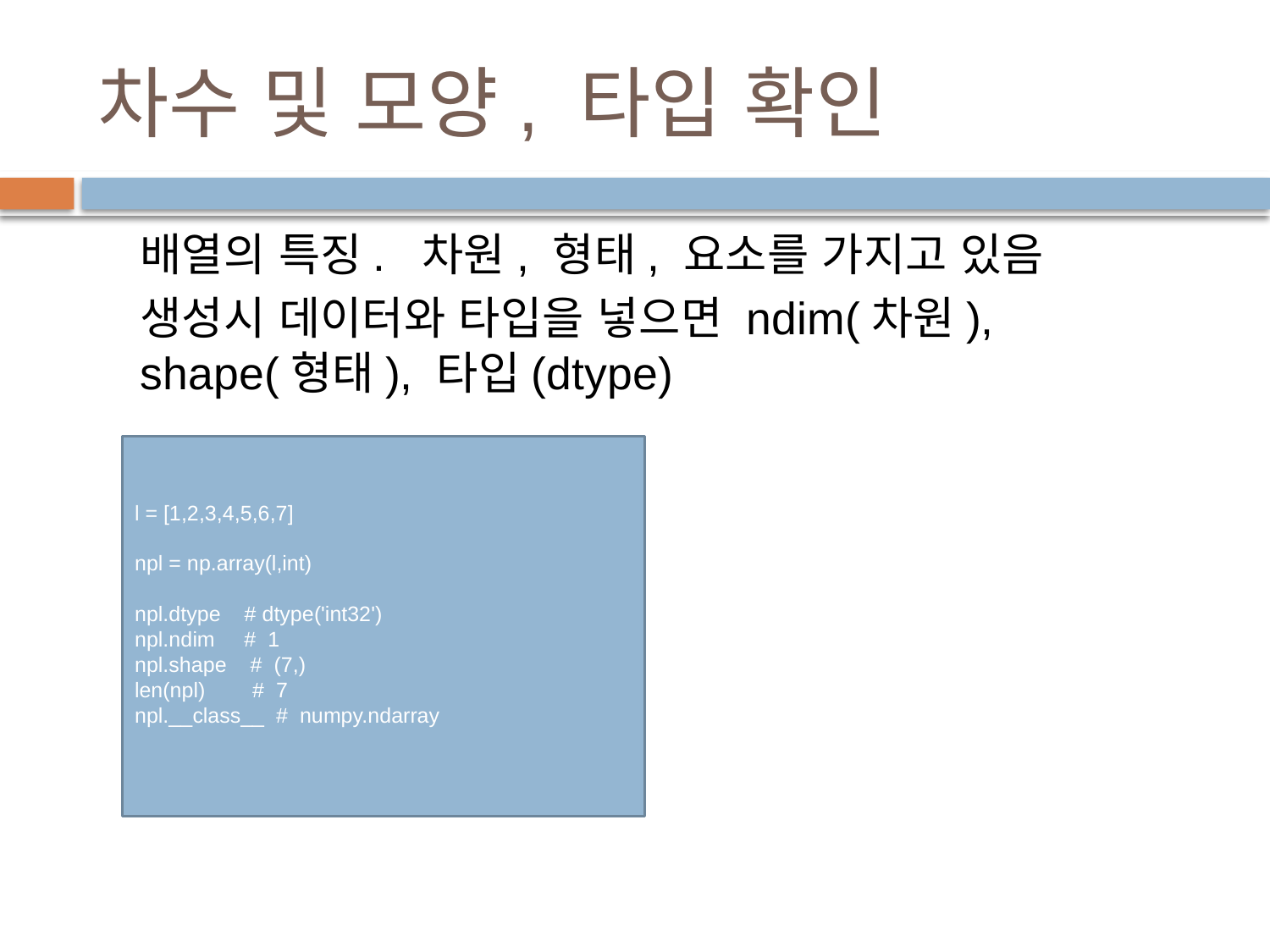

# 차수 및 모양, 타입 확인
배열의 특징.  차원, 형태, 요소를 가지고 있음
생성시 데이터와 타입을 넣으면 ndim(차원), shape(형태), 타입(dtype)
l = [1,2,3,4,5,6,7]

npl = np.array(l,int)

npl.dtype    # dtype('int32')
npl.ndim     #  1
npl.shape    #  (7,)
len(npl)        #  7
npl.__class__  #  numpy.ndarray